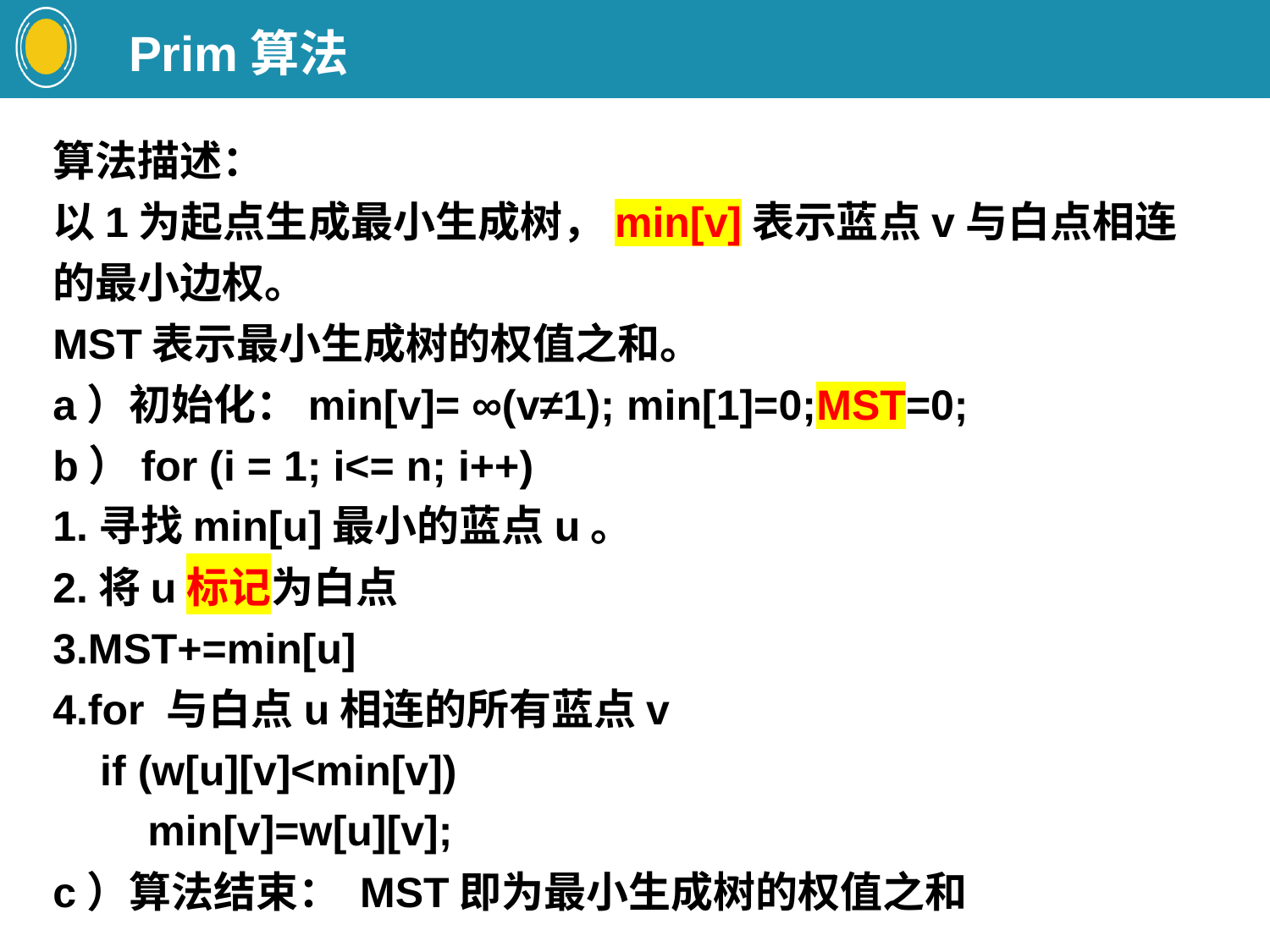

Prim算法
算法描述：
以1为起点生成最小生成树，min[v]表示蓝点v与白点相连的最小边权。
MST表示最小生成树的权值之和。
a）初始化：min[v]= ∞(v≠1); min[1]=0;MST=0;
b）for (i = 1; i<= n; i++)
1.寻找min[u]最小的蓝点u。
2.将u标记为白点
3.MST+=min[u]
4.for 与白点u相连的所有蓝点v
    if (w[u][v]<min[v])
        min[v]=w[u][v];
c）算法结束： MST即为最小生成树的权值之和